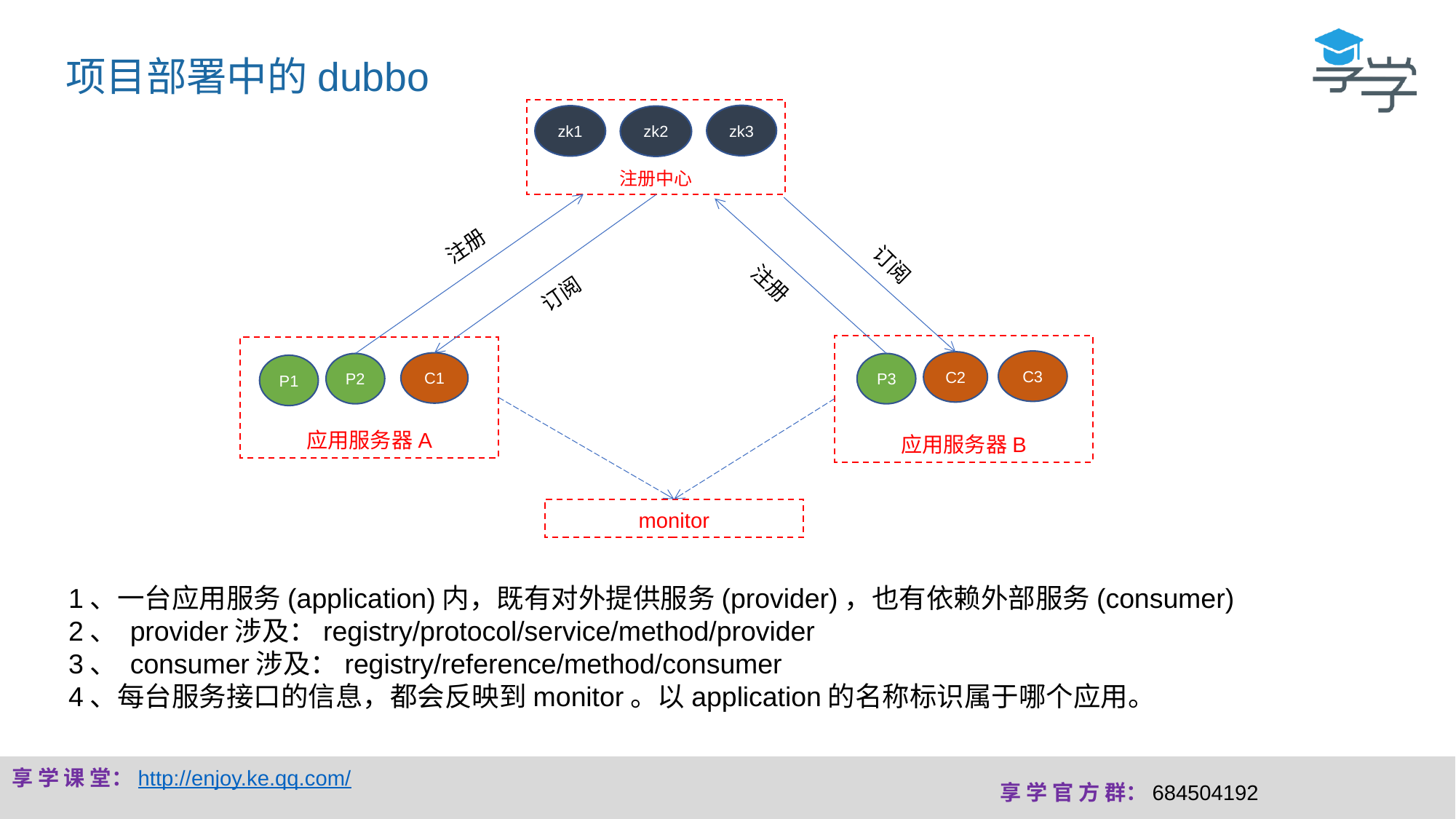

项目部署中的dubbo
注册中心
zk3
zk1
zk2
注册
订阅
注册
订阅
应用服务器B
应用服务器A
C3
C2
C1
P2
P3
P1
monitor
1、一台应用服务(application)内，既有对外提供服务(provider)，也有依赖外部服务(consumer)
2、 provider涉及：registry/protocol/service/method/provider
3、 consumer涉及：registry/reference/method/consumer
4、每台服务接口的信息，都会反映到monitor。以application的名称标识属于哪个应用。